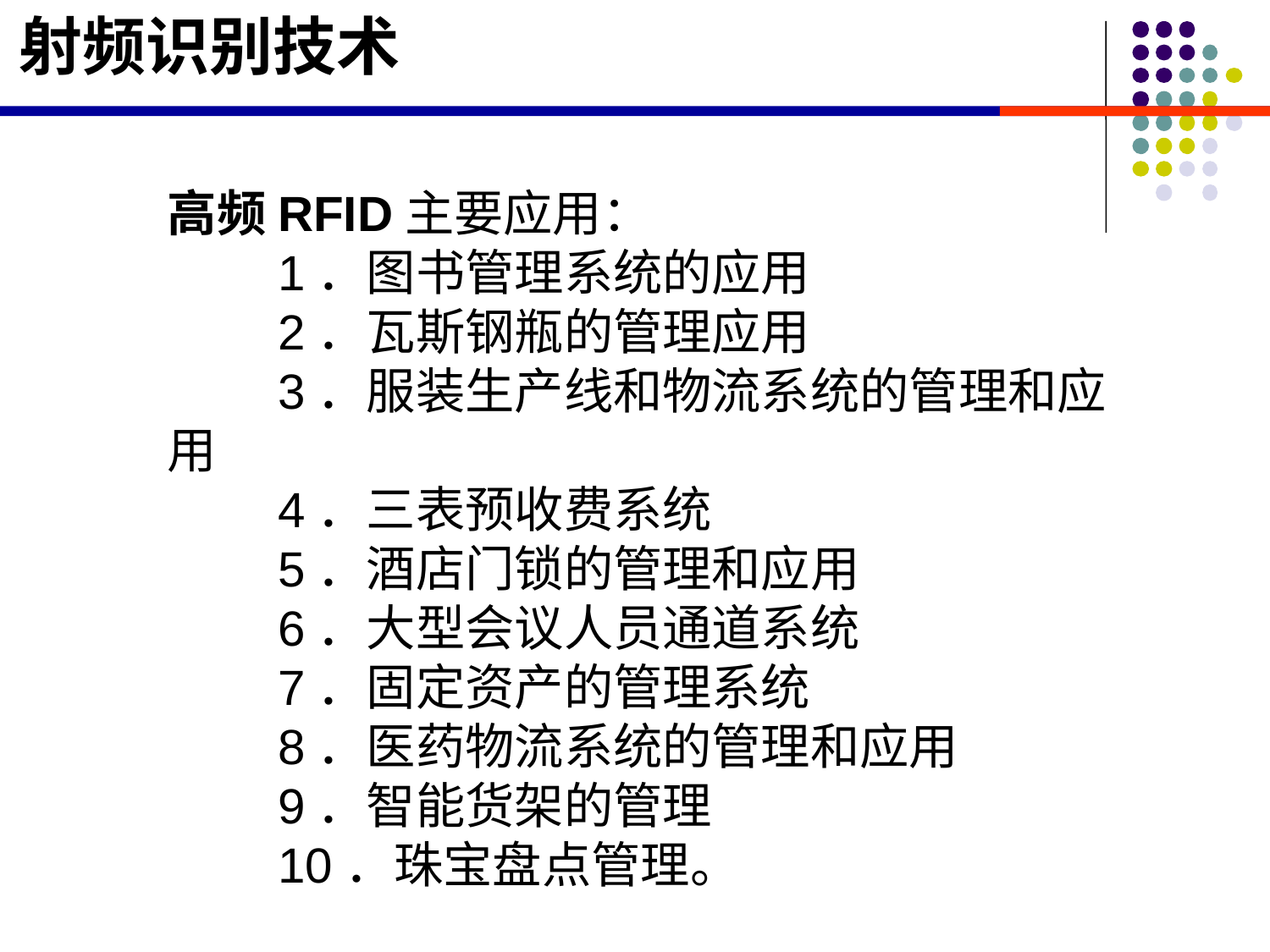

射频识别技术
高频RFID主要应用：
　　1．图书管理系统的应用
　　2．瓦斯钢瓶的管理应用
　　3．服装生产线和物流系统的管理和应用
　　4．三表预收费系统
　　5．酒店门锁的管理和应用
　　6．大型会议人员通道系统
　　7．固定资产的管理系统
　　8．医药物流系统的管理和应用
　　9．智能货架的管理
　　10．珠宝盘点管理。